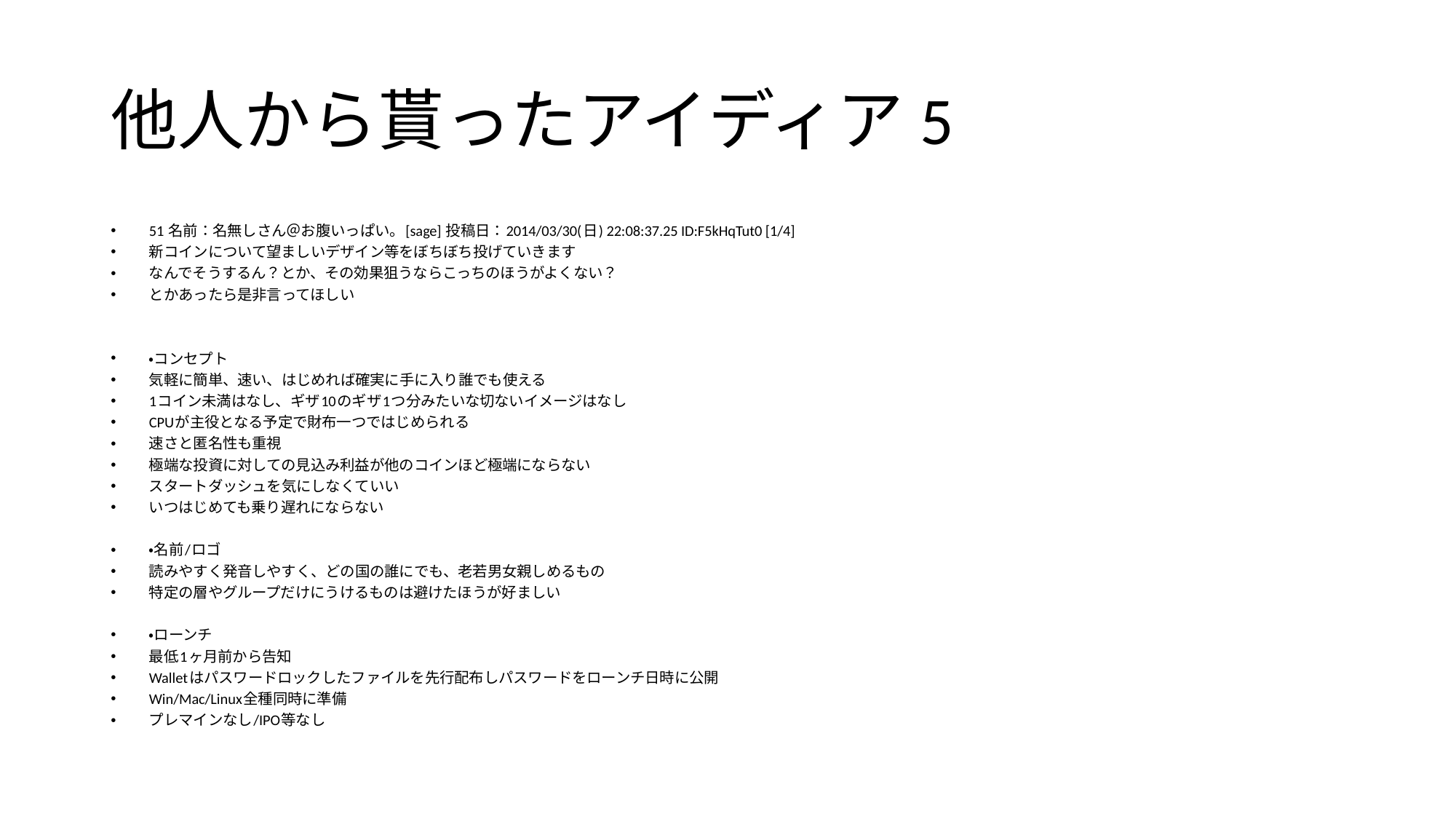

# 他人から貰ったアイディア5
51 名前：名無しさん＠お腹いっぱい。[sage] 投稿日：2014/03/30(日) 22:08:37.25 ID:F5kHqTut0 [1/4]
新コインについて望ましいデザイン等をぼちぼち投げていきます
なんでそうするん？とか、その効果狙うならこっちのほうがよくない？
とかあったら是非言ってほしい

・コンセプト
気軽に簡単、速い、はじめれば確実に手に入り誰でも使える
1コイン未満はなし、ギザ10のギザ1つ分みたいな切ないイメージはなし
CPUが主役となる予定で財布一つではじめられる
速さと匿名性も重視
極端な投資に対しての見込み利益が他のコインほど極端にならない
スタートダッシュを気にしなくていい
いつはじめても乗り遅れにならない

・名前/ロゴ
読みやすく発音しやすく、どの国の誰にでも、老若男女親しめるもの
特定の層やグループだけにうけるものは避けたほうが好ましい

・ローンチ
最低1ヶ月前から告知
Walletはパスワードロックしたファイルを先行配布しパスワードをローンチ日時に公開
Win/Mac/Linux全種同時に準備
プレマインなし/IPO等なし